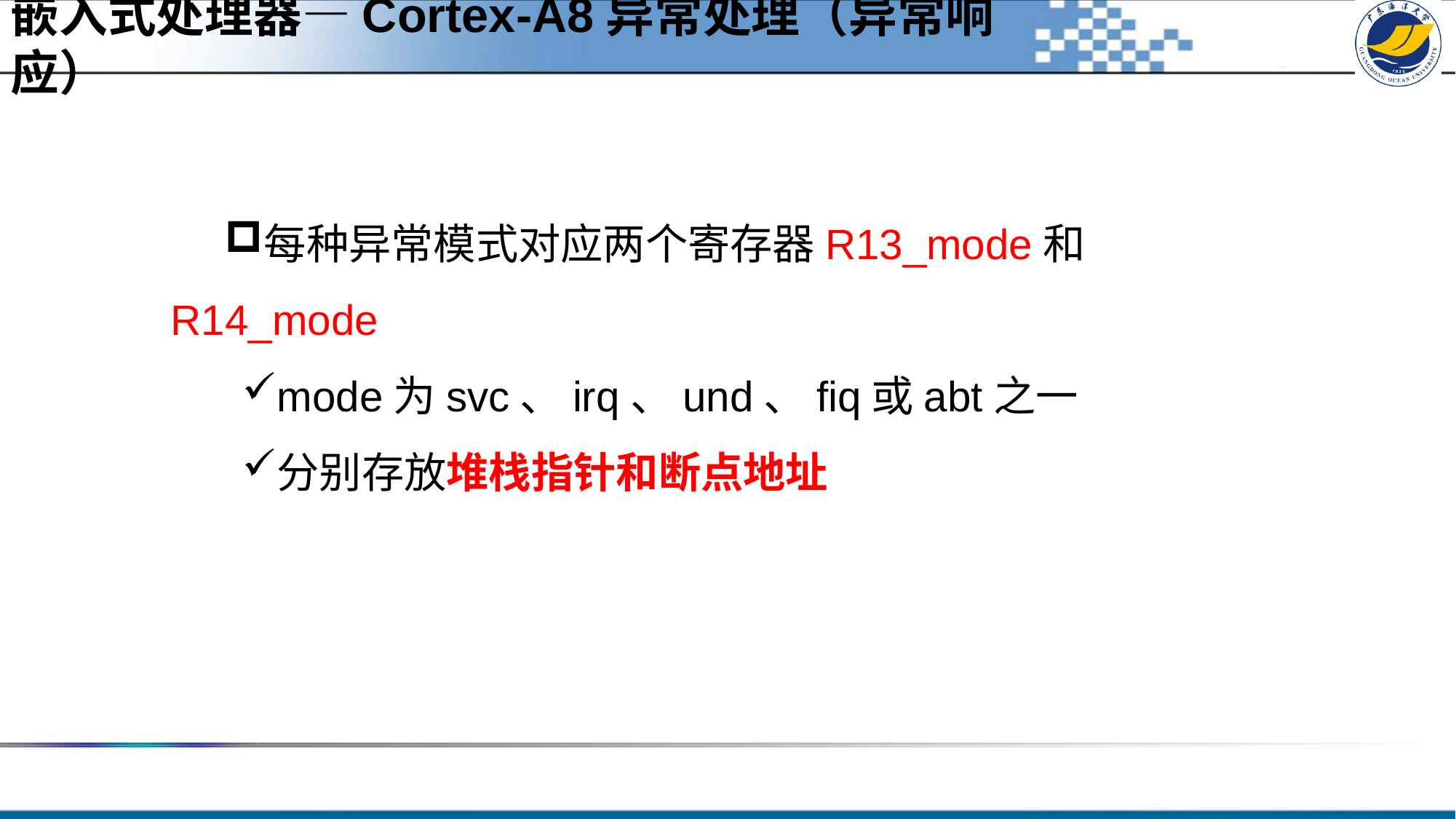

嵌入式处理器—Cortex-A8异常处理（异常响应）
每种异常模式对应两个寄存器R13_mode和R14_mode
mode为svc、irq、und、fiq或abt之一
分别存放堆栈指针和断点地址
129